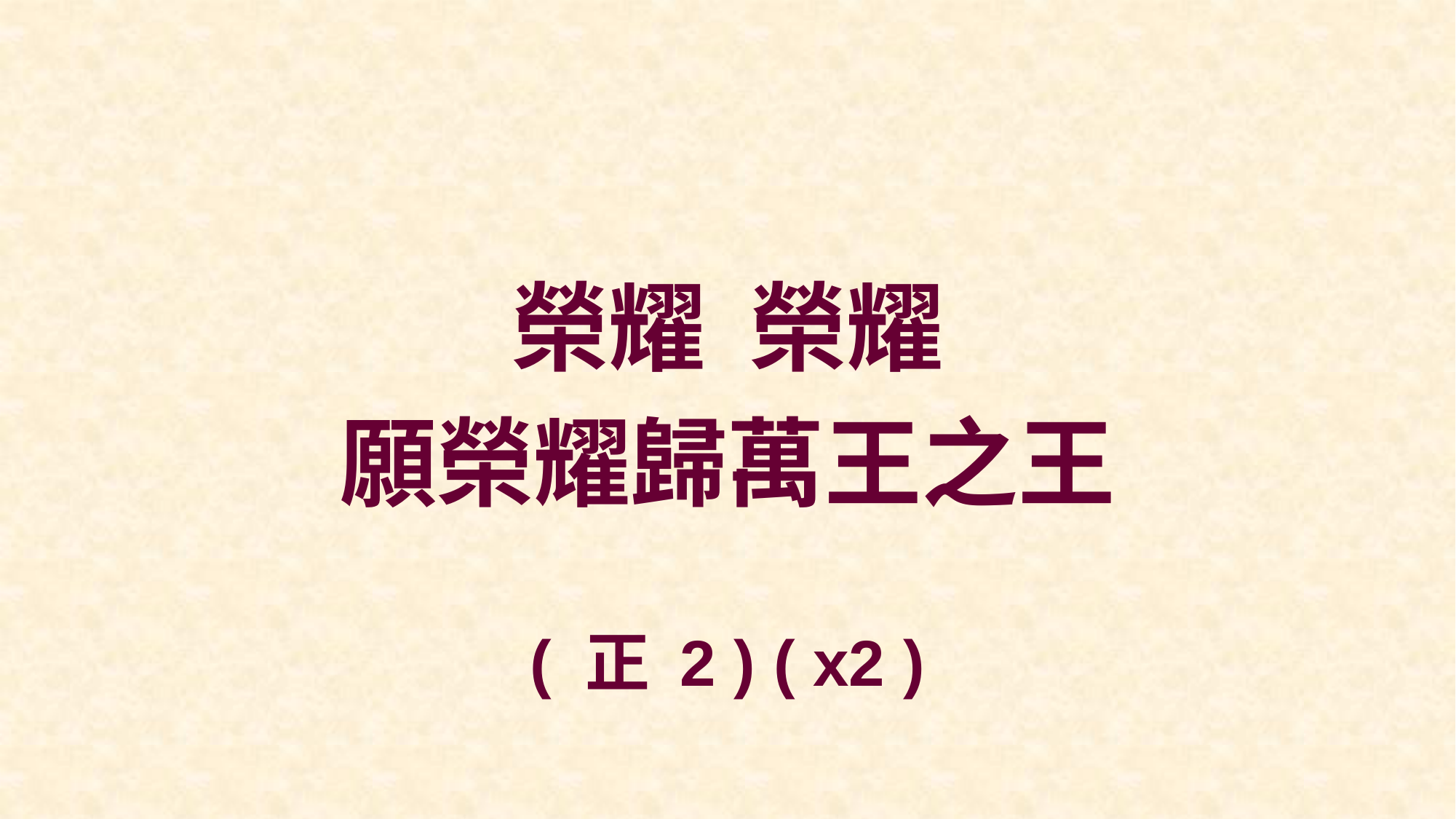

榮耀  榮耀
願榮耀歸萬王之王
( 正 2 ) ( x2 )